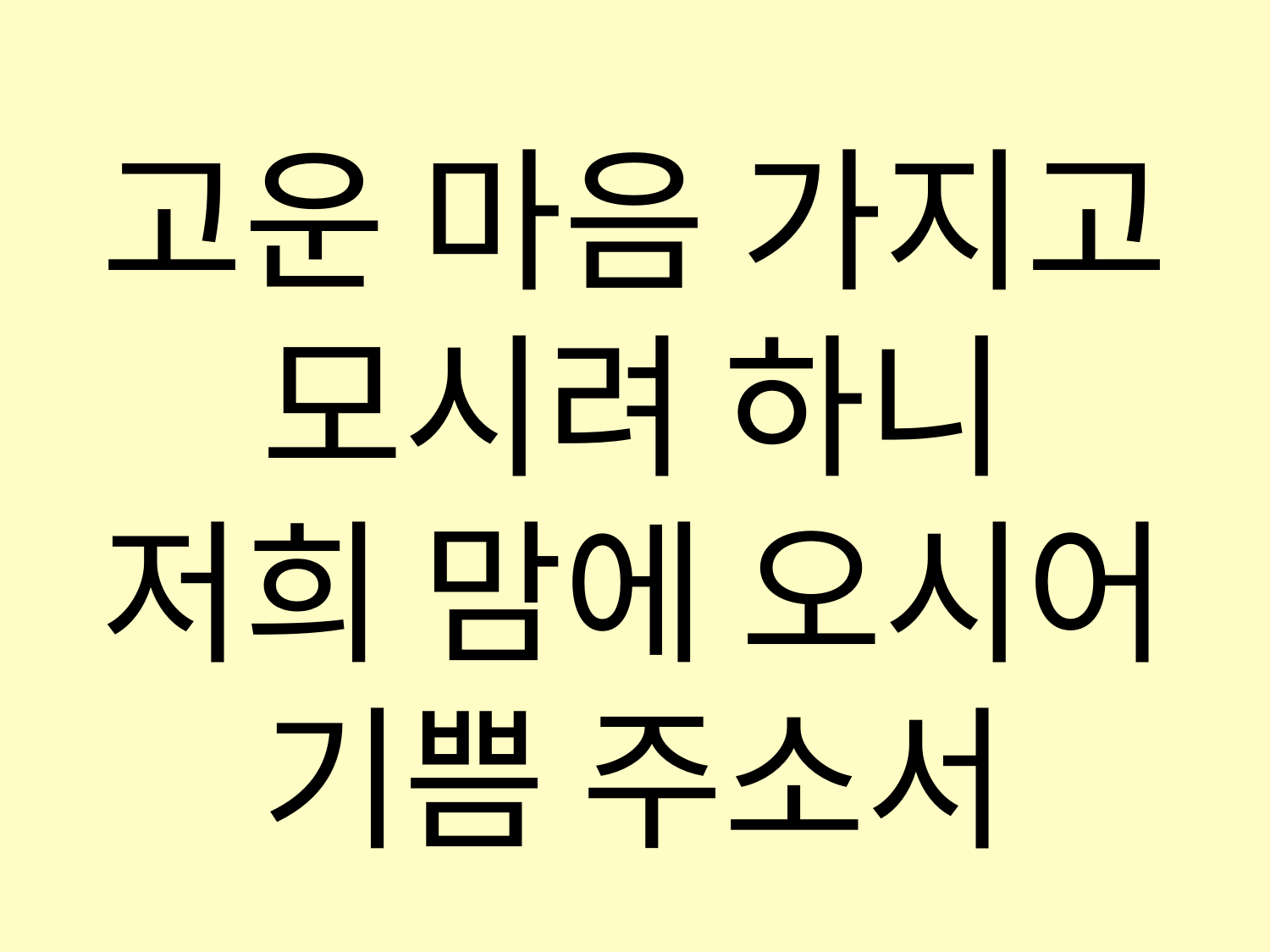

고운 마음 가지고
모시려 하니
저희 맘에 오시어
기쁨 주소서